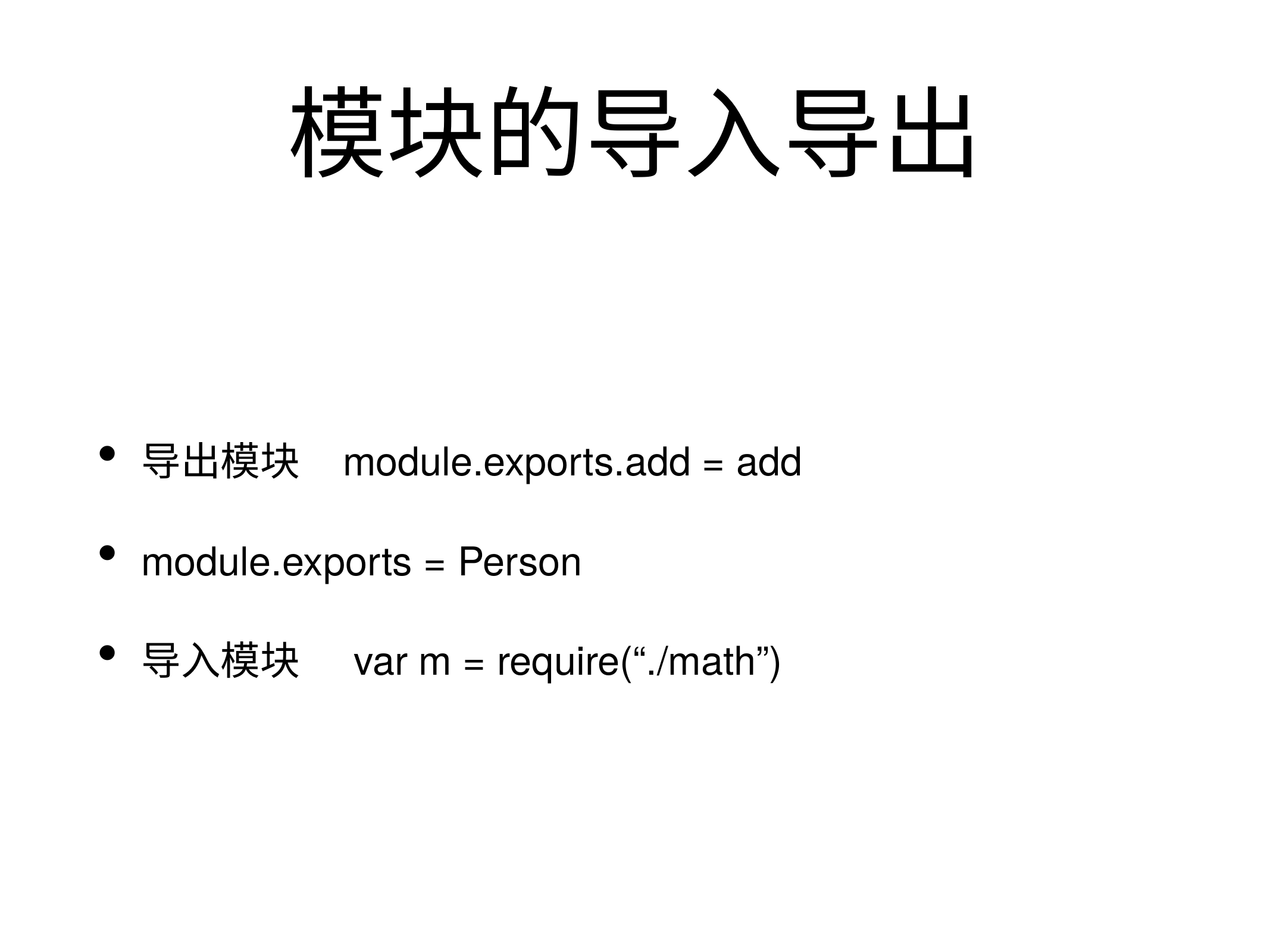

# 模块的导入导出
导出模块   module.exports.add = add
module.exports = Person
导入模块    var m = require(“./math”)